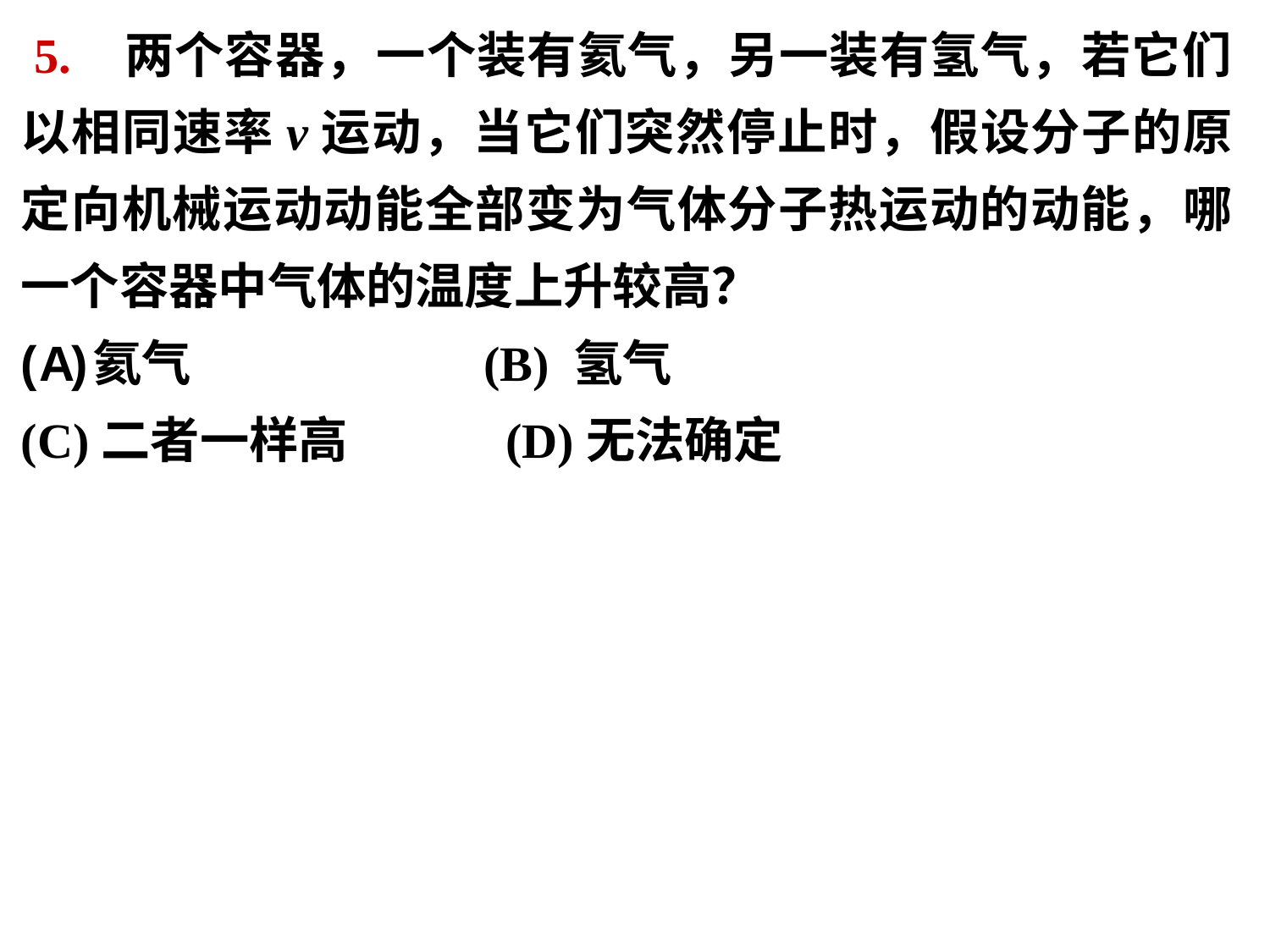

5.   两个容器，一个装有氦气，另一装有氢气，若它们以相同速率v运动，当它们突然停止时，假设分子的原定向机械运动动能全部变为气体分子热运动的动能，哪一个容器中气体的温度上升较高？
氦气                         (B) 氢气
(C)二者一样高             (D)无法确定